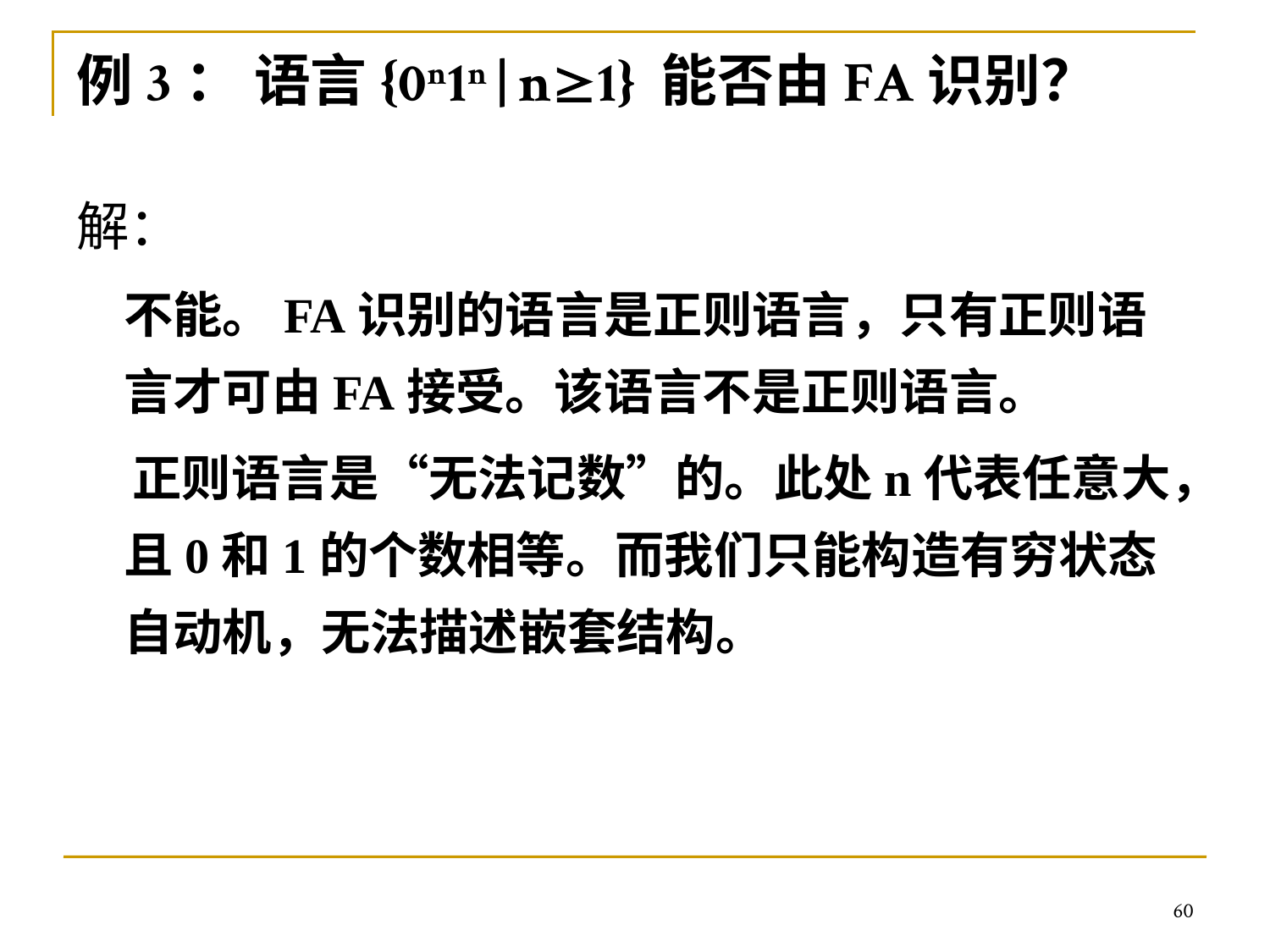

# 例3： 语言{0n1n | n≥1} 能否由FA识别？
解：
  	不能。FA识别的语言是正则语言，只有正则语言才可由FA接受。该语言不是正则语言。
    正则语言是“无法记数”的。此处n代表任意大，且0和1的个数相等。而我们只能构造有穷状态自动机，无法描述嵌套结构。

60